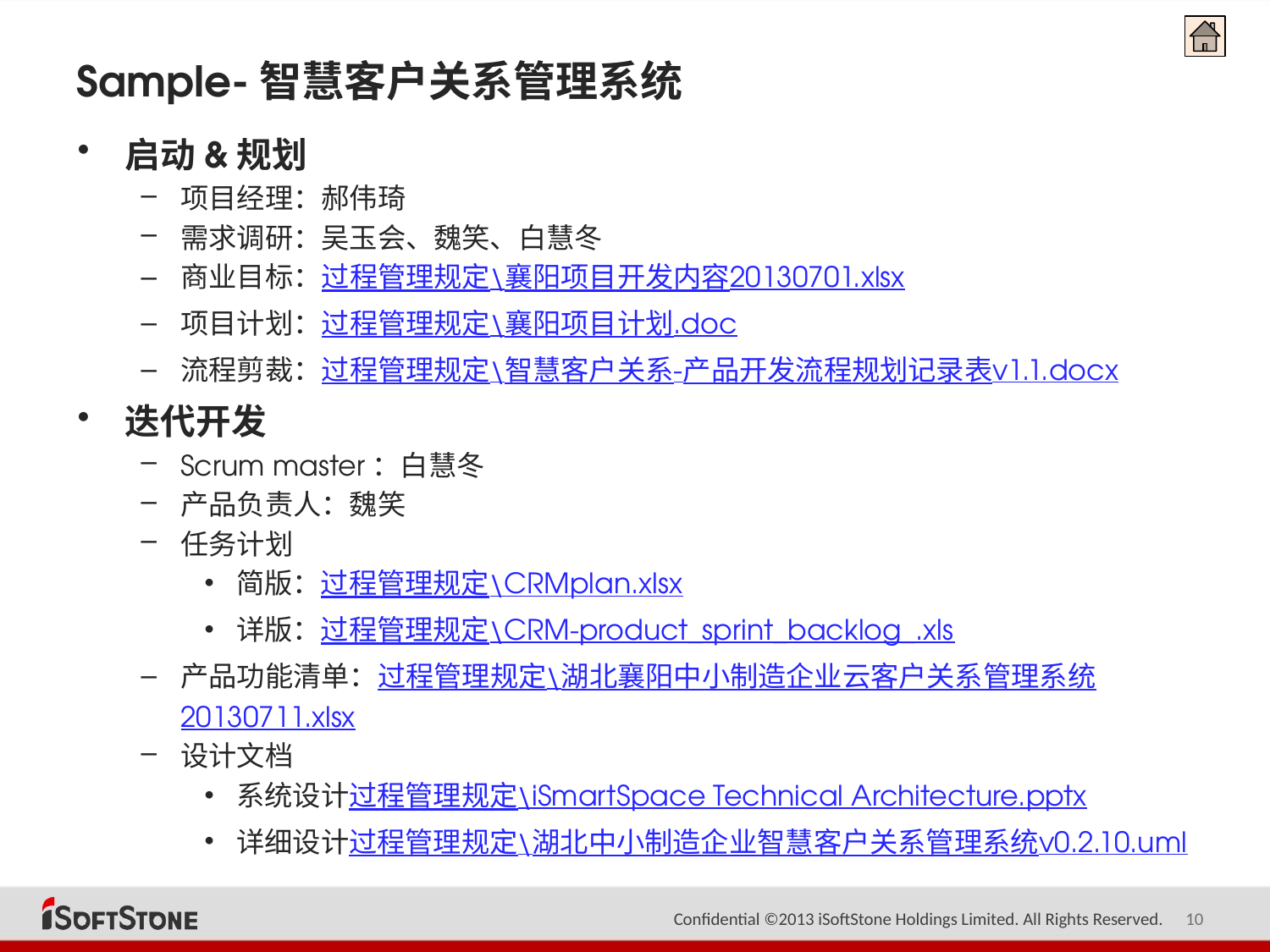

# Sample-智慧客户关系管理系统
启动&规划
项目经理：郝伟琦
需求调研：吴玉会、魏笑、白慧冬
商业目标：过程管理规定\襄阳项目开发内容20130701.xlsx
项目计划：过程管理规定\襄阳项目计划.doc
流程剪裁：过程管理规定\智慧客户关系-产品开发流程规划记录表v1.1.docx
迭代开发
Scrum master：白慧冬
产品负责人：魏笑
任务计划
简版：过程管理规定\CRMplan.xlsx
详版：过程管理规定\CRM-product_sprint_backlog_.xls
产品功能清单：过程管理规定\湖北襄阳中小制造企业云客户关系管理系统20130711.xlsx
设计文档
系统设计过程管理规定\iSmartSpace Technical Architecture.pptx
详细设计过程管理规定\湖北中小制造企业智慧客户关系管理系统v0.2.10.uml
10